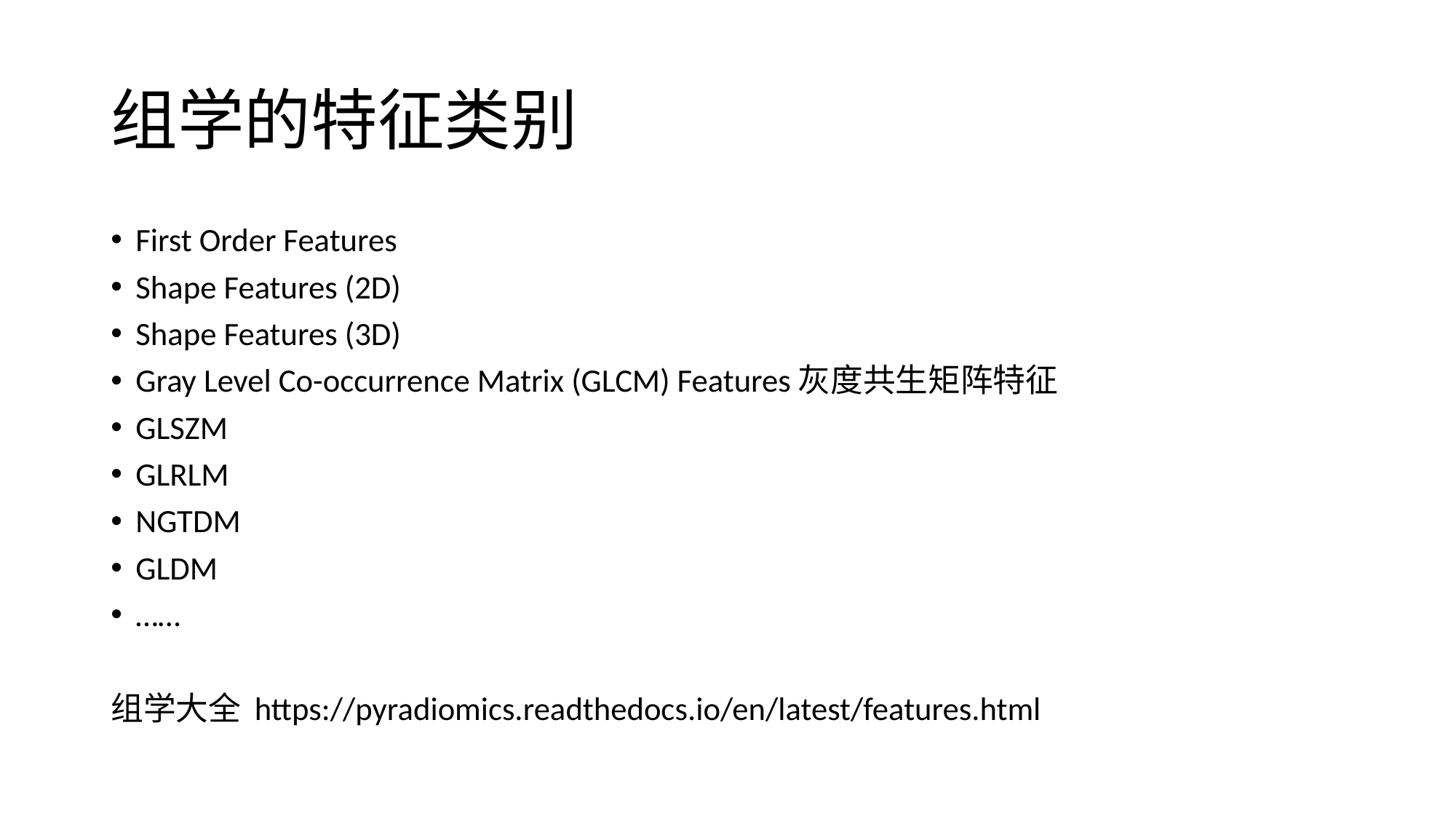

# 组学的特征类别
First Order Features
Shape Features (2D)
Shape Features (3D)
Gray Level Co-occurrence Matrix (GLCM) Features灰度共生矩阵特征
GLSZM
GLRLM
NGTDM
GLDM
……

组学大全 https://pyradiomics.readthedocs.io/en/latest/features.html